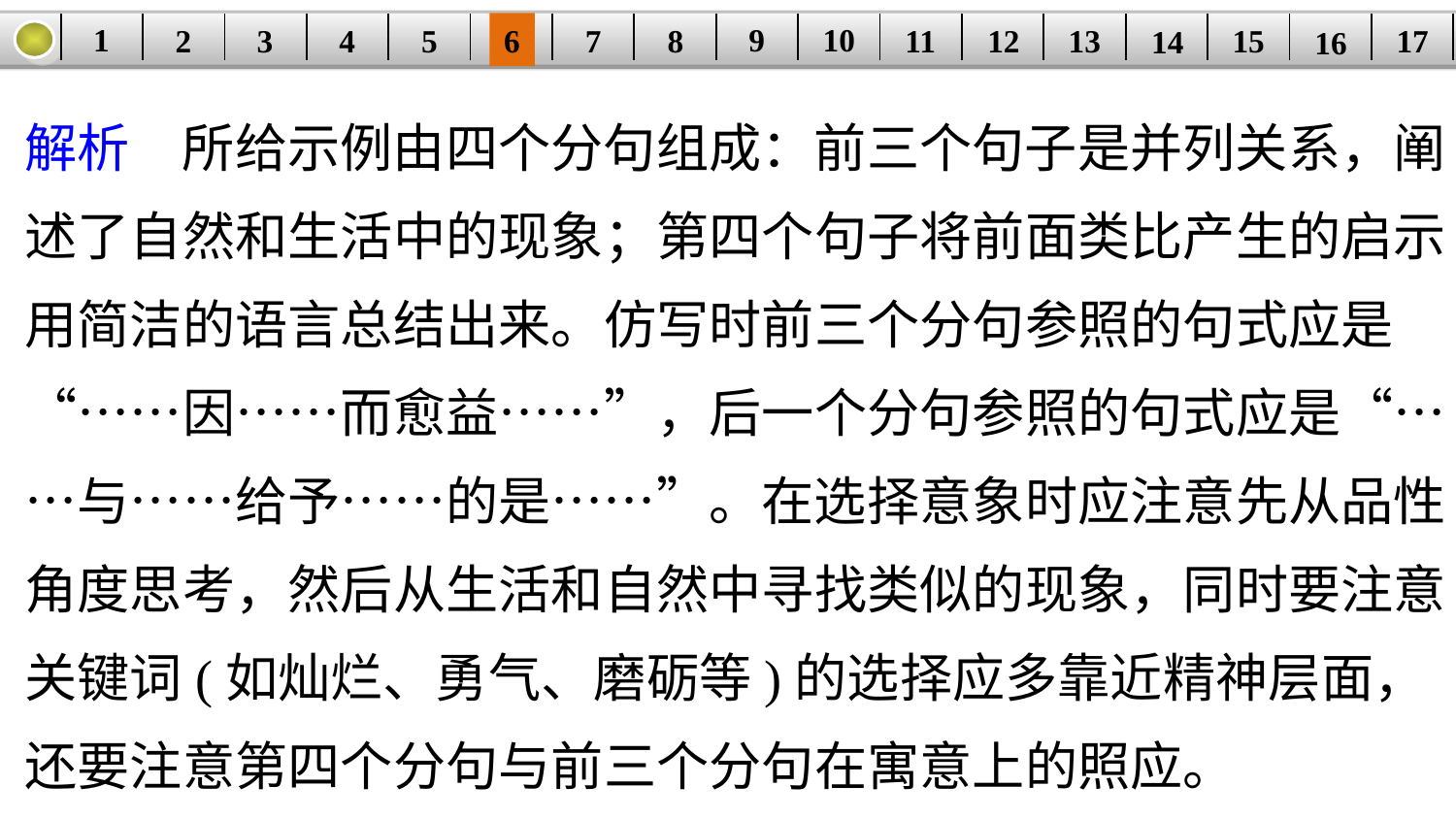

9
10
1
3
4
5
6
8
11
2
17
12
15
|  |  |  |  |  |  |  |  |  |  |  |  |  |  |  |  |  |
| --- | --- | --- | --- | --- | --- | --- | --- | --- | --- | --- | --- | --- | --- | --- | --- | --- |
7
13
14
16

解析　所给示例由四个分句组成：前三个句子是并列关系，阐述了自然和生活中的现象；第四个句子将前面类比产生的启示用简洁的语言总结出来。仿写时前三个分句参照的句式应是“……因……而愈益……”，后一个分句参照的句式应是“……与……给予……的是……”。在选择意象时应注意先从品性角度思考，然后从生活和自然中寻找类似的现象，同时要注意关键词(如灿烂、勇气、磨砺等)的选择应多靠近精神层面，还要注意第四个分句与前三个分句在寓意上的照应。